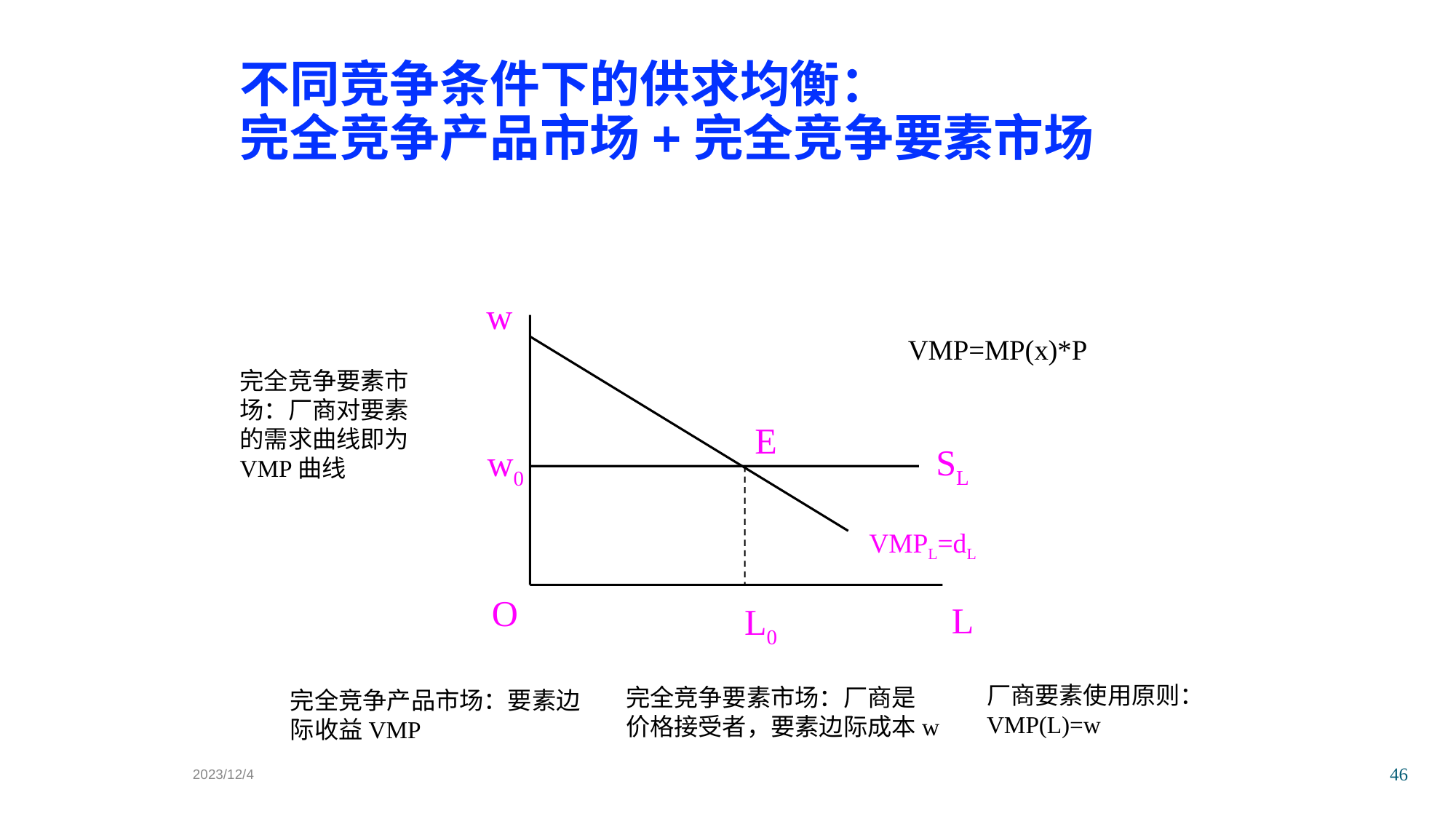

# 不同竞争条件下的供求均衡： 完全竞争产品市场+完全竞争要素市场
w
VMP=MP(x)*P

完全竞争要素市场：厂商对要素的需求曲线即为VMP曲线
E
SL
w0
VMPL=dL
O
L
L0
厂商要素使用原则：VMP(L)=w
完全竞争要素市场：厂商是价格接受者，要素边际成本w
完全竞争产品市场：要素边际收益VMP
2023/12/4
46